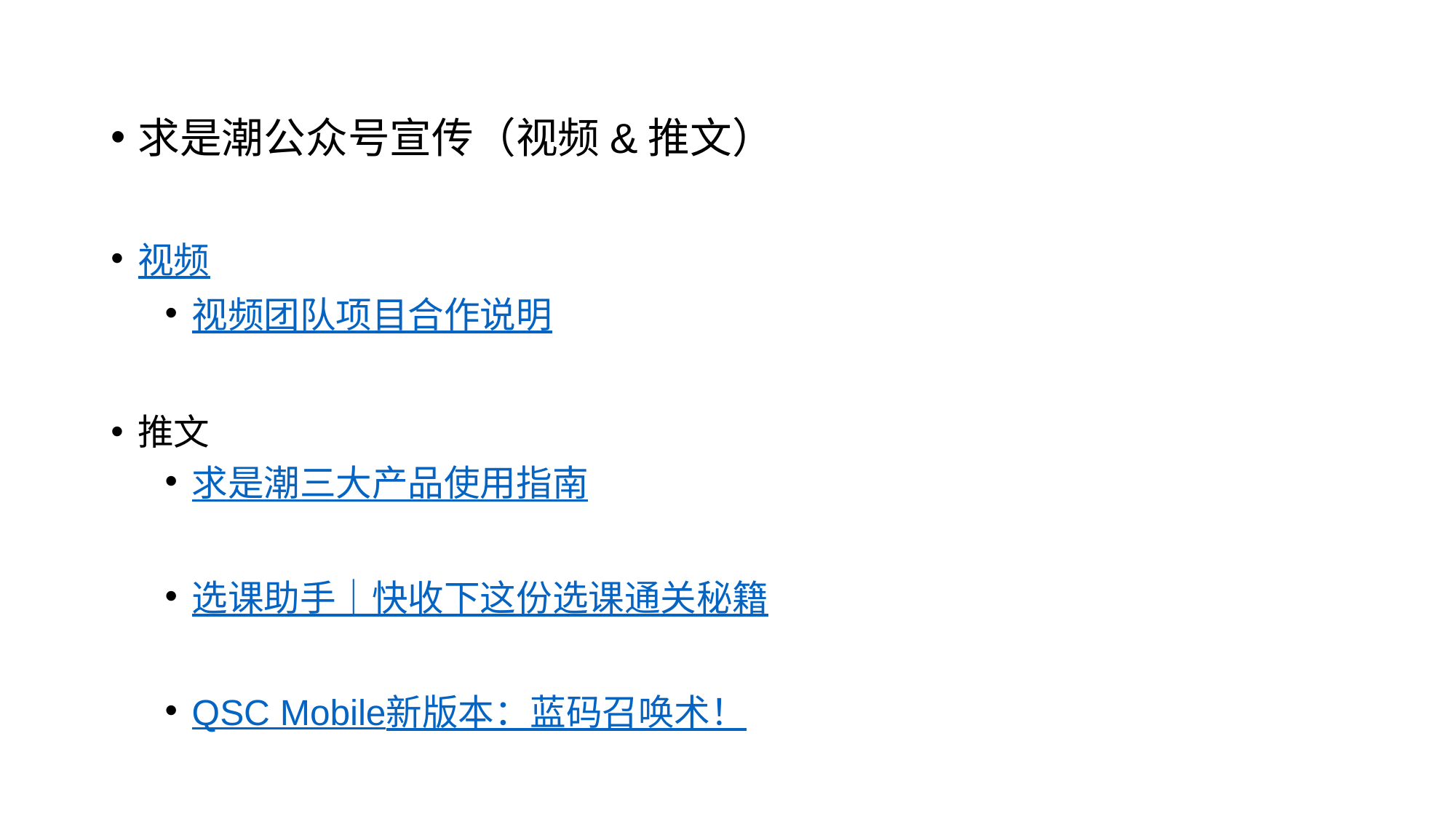

求是潮公众号宣传（视频&推文）

视频
视频团队项目合作说明

推文
求是潮三大产品使用指南

选课助手｜快收下这份选课通关秘籍

QSC Mobile新版本：蓝码召唤术！